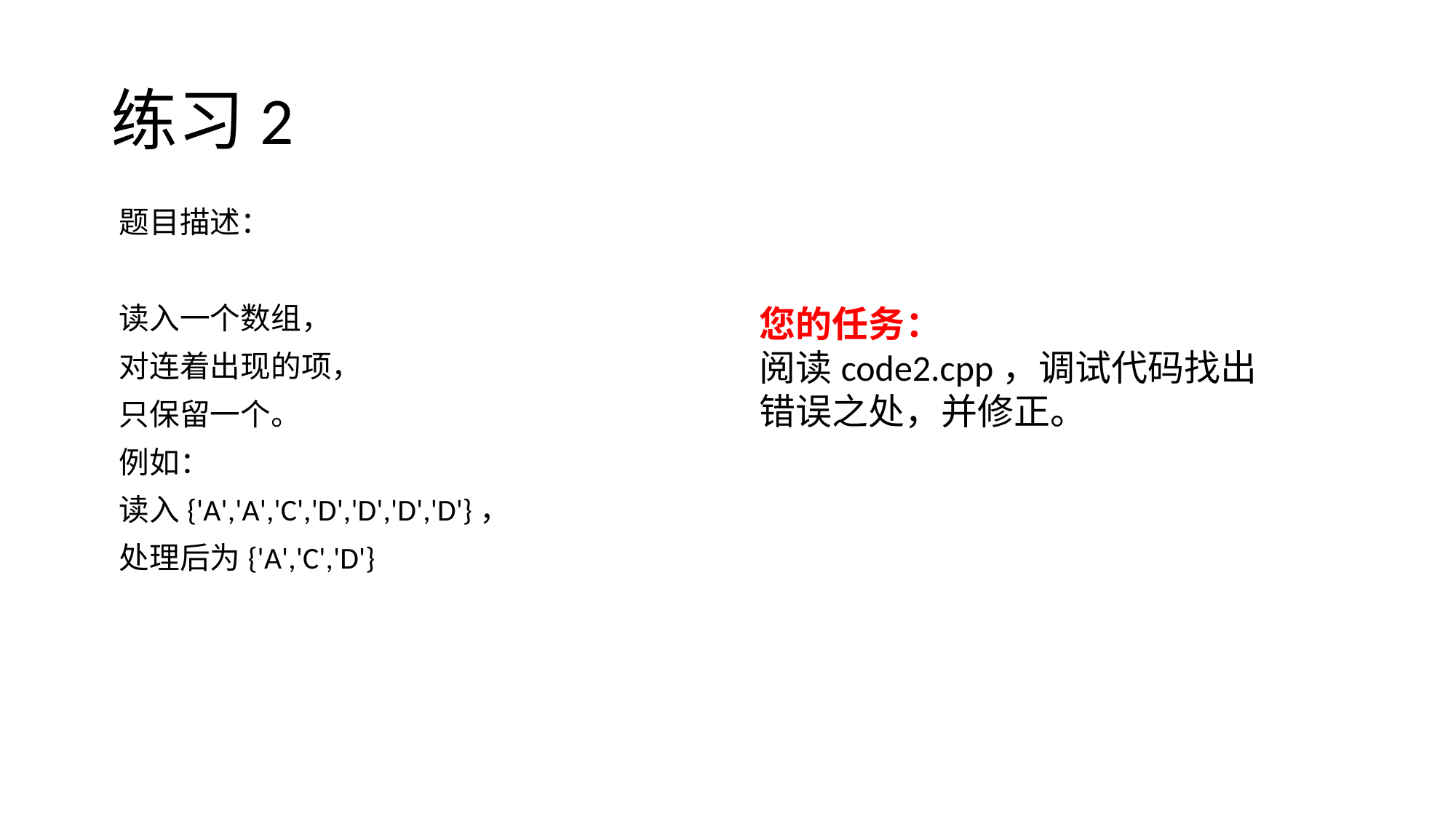

# 练习2
题目描述：

读入一个数组，
对连着出现的项，
只保留一个。
例如：
读入{'A','A','C','D','D','D','D'}，
处理后为{'A','C','D'}
您的任务：
阅读code2.cpp，调试代码找出错误之处，并修正。